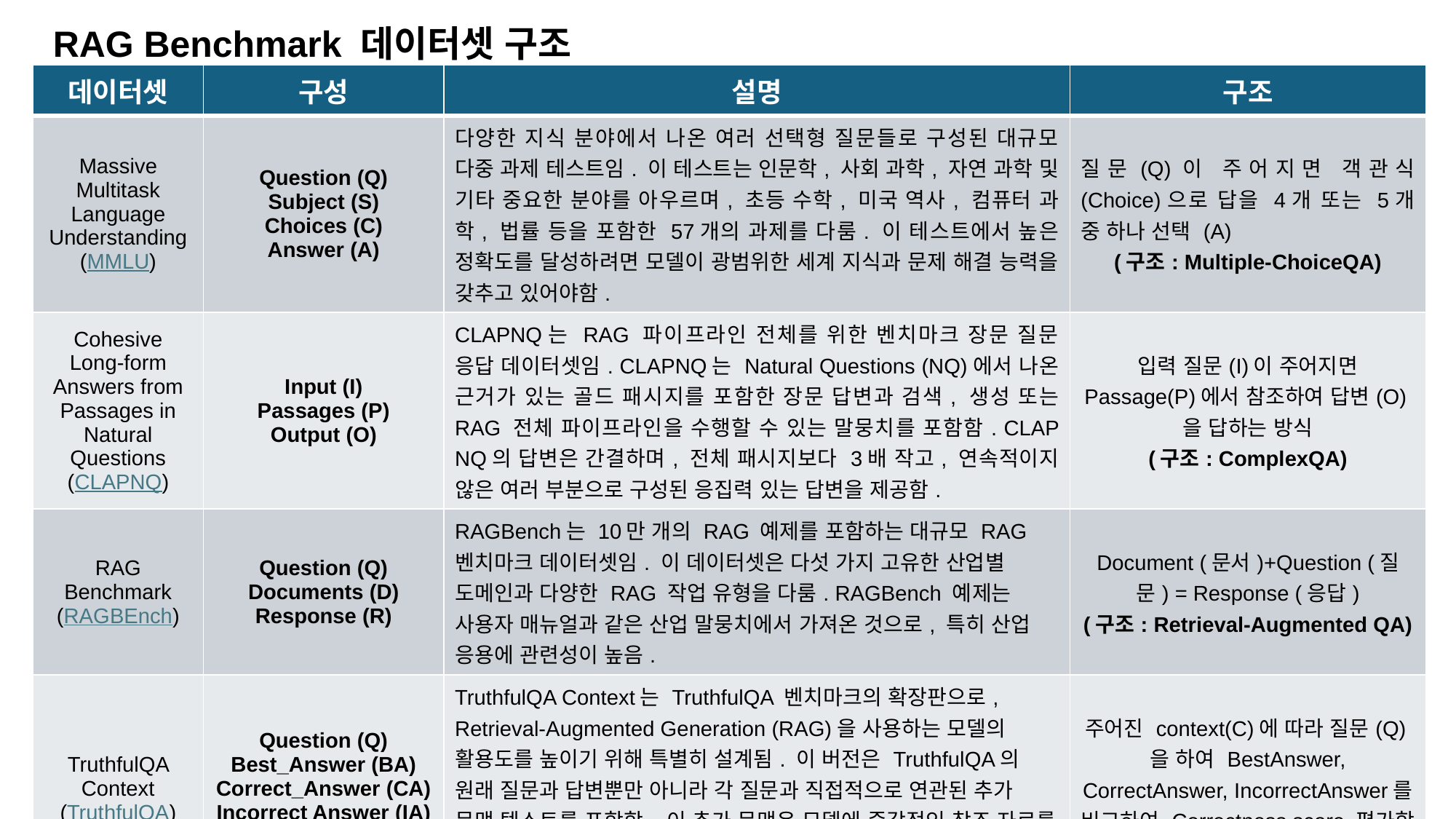

# RAG Benchmark 데이터셋 구조
| 데이터셋 | 구성 | 설명 | 구조 |
| --- | --- | --- | --- |
| Massive Multitask Language Understanding (MMLU) | Question (Q) Subject (S) Choices (C) Answer (A) | 다양한 지식 분야에서 나온 여러 선택형 질문들로 구성된 대규모 다중 과제 테스트임. 이 테스트는 인문학, 사회 과학, 자연 과학 및 기타 중요한 분야를 아우르며, 초등 수학, 미국 역사, 컴퓨터 과학, 법률 등을 포함한 57개의 과제를 다룸. 이 테스트에서 높은 정확도를 달성하려면 모델이 광범위한 세계 지식과 문제 해결 능력을 갖추고 있어야함. | 질문(Q)이 주어지면 객관식 (Choice)으로 답을 4개 또는 5개 중 하나 선택 (A) (구조: Multiple-ChoiceQA) |
| Cohesive Long-form Answers from Passages in Natural Questions (CLAPNQ) | Input (I) Passages (P) Output (O) | CLAPNQ는 RAG 파이프라인 전체를 위한 벤치마크 장문 질문 응답 데이터셋임. CLAPNQ는 Natural Questions (NQ)에서 나온 근거가 있는 골드 패시지를 포함한 장문 답변과 검색, 생성 또는 RAG 전체 파이프라인을 수행할 수 있는 말뭉치를 포함함. CLAP NQ의 답변은 간결하며, 전체 패시지보다 3배 작고, 연속적이지 않은 여러 부분으로 구성된 응집력 있는 답변을 제공함. | 입력 질문(I)이 주어지면 Passage(P)에서 참조하여 답변(O)을 답하는 방식 (구조: ComplexQA) |
| RAG Benchmark (RAGBEnch) | Question (Q) Documents (D) Response (R) | RAGBench는 10만 개의 RAG 예제를 포함하는 대규모 RAG 벤치마크 데이터셋임. 이 데이터셋은 다섯 가지 고유한 산업별 도메인과 다양한 RAG 작업 유형을 다룸. RAGBench 예제는 사용자 매뉴얼과 같은 산업 말뭉치에서 가져온 것으로, 특히 산업 응용에 관련성이 높음. | Document (문서)+Question (질문) = Response (응답) (구조: Retrieval-Augmented QA) |
| TruthfulQA Context (TruthfulQA) | Question (Q) Best\_Answer (BA) Correct\_Answer (CA) Incorrect Answer (IA) Context (C) | TruthfulQA Context는 TruthfulQA 벤치마크의 확장판으로, Retrieval-Augmented Generation (RAG)을 사용하는 모델의 활용도를 높이기 위해 특별히 설계됨. 이 버전은 TruthfulQA의 원래 질문과 답변뿐만 아니라 각 질문과 직접적으로 연관된 추가 문맥 텍스트를 포함함. 이 추가 문맥은 모델에 즉각적인 참조 자료를 제공하여 URL과 같은 외부 정보에 직접 접근하는 것이 불가능하거나 효율적이지 않은 응용 프로그램에 특히 유용함. | 주어진 context(C)에 따라 질문(Q)을 하여 BestAnswer, CorrectAnswer, IncorrectAnswer를 비교하여 Correctness score 평가함 (구조: Retrieval-Augmented QA) |